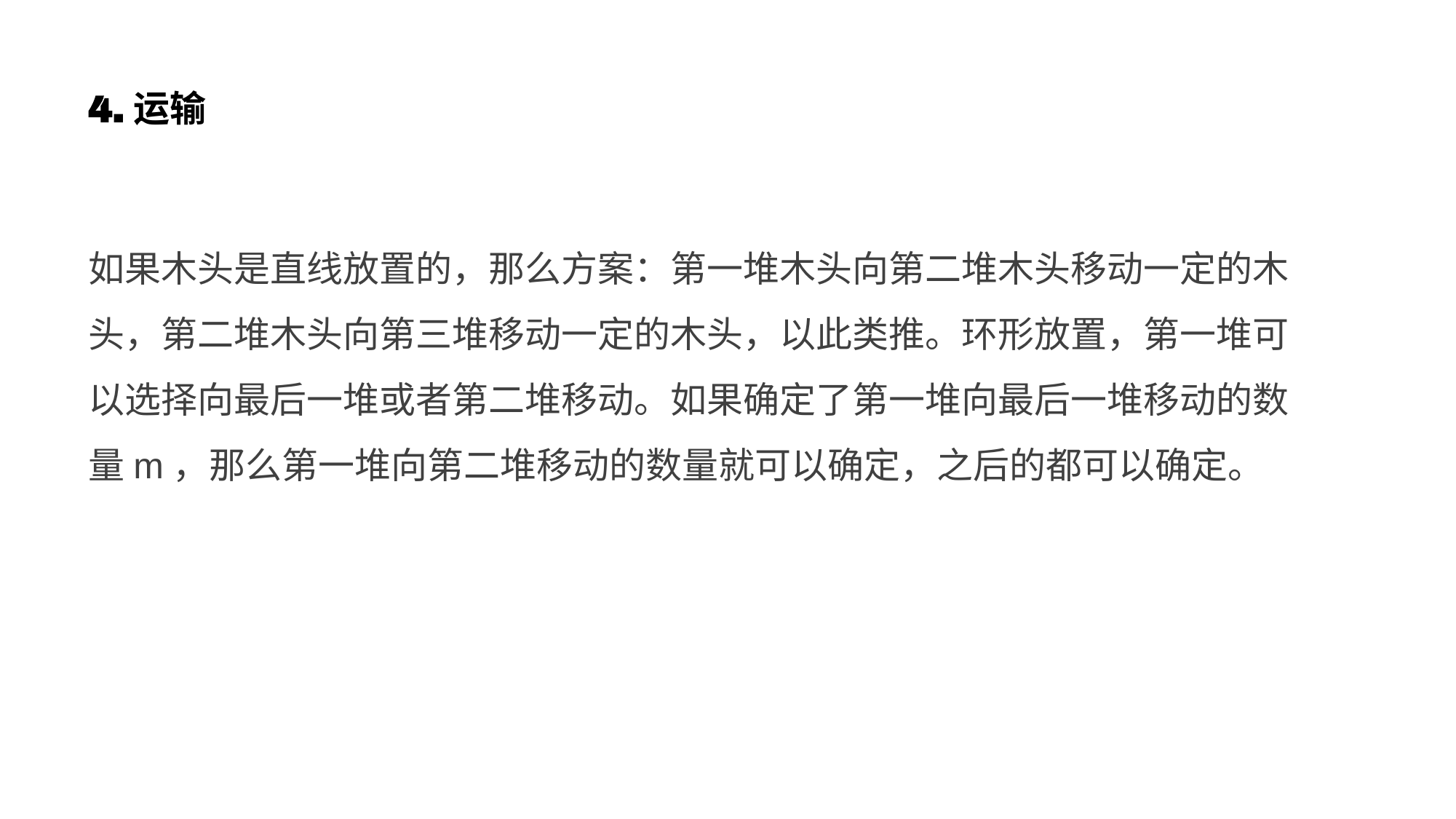

# 4.运输
如果木头是直线放置的，那么方案：第一堆木头向第二堆木头移动一定的木头，第二堆木头向第三堆移动一定的木头，以此类推。环形放置，第一堆可以选择向最后一堆或者第二堆移动。如果确定了第一堆向最后一堆移动的数量m，那么第一堆向第二堆移动的数量就可以确定，之后的都可以确定。